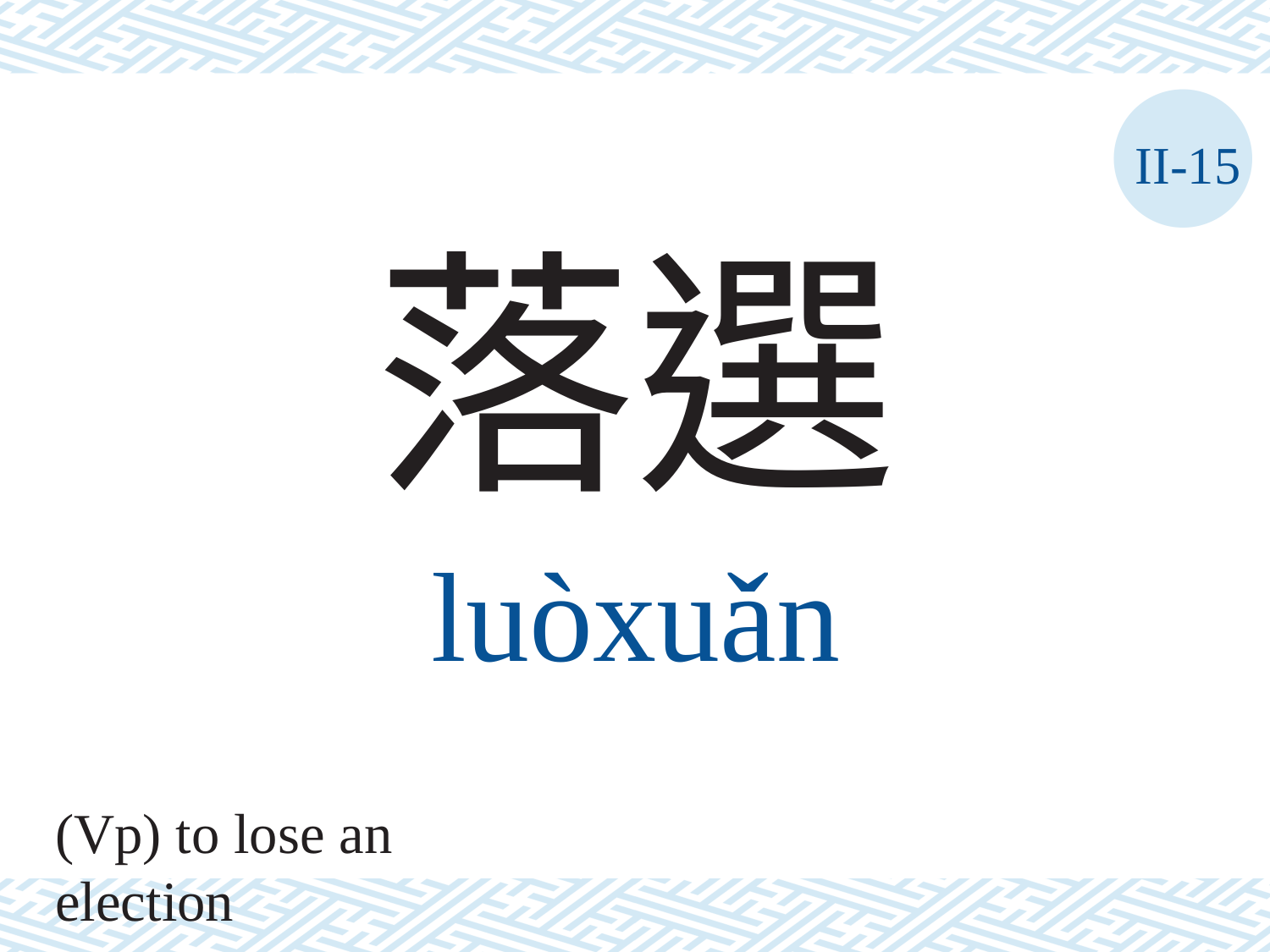

II-15
落選
luòxuǎn
(Vp) to lose an election